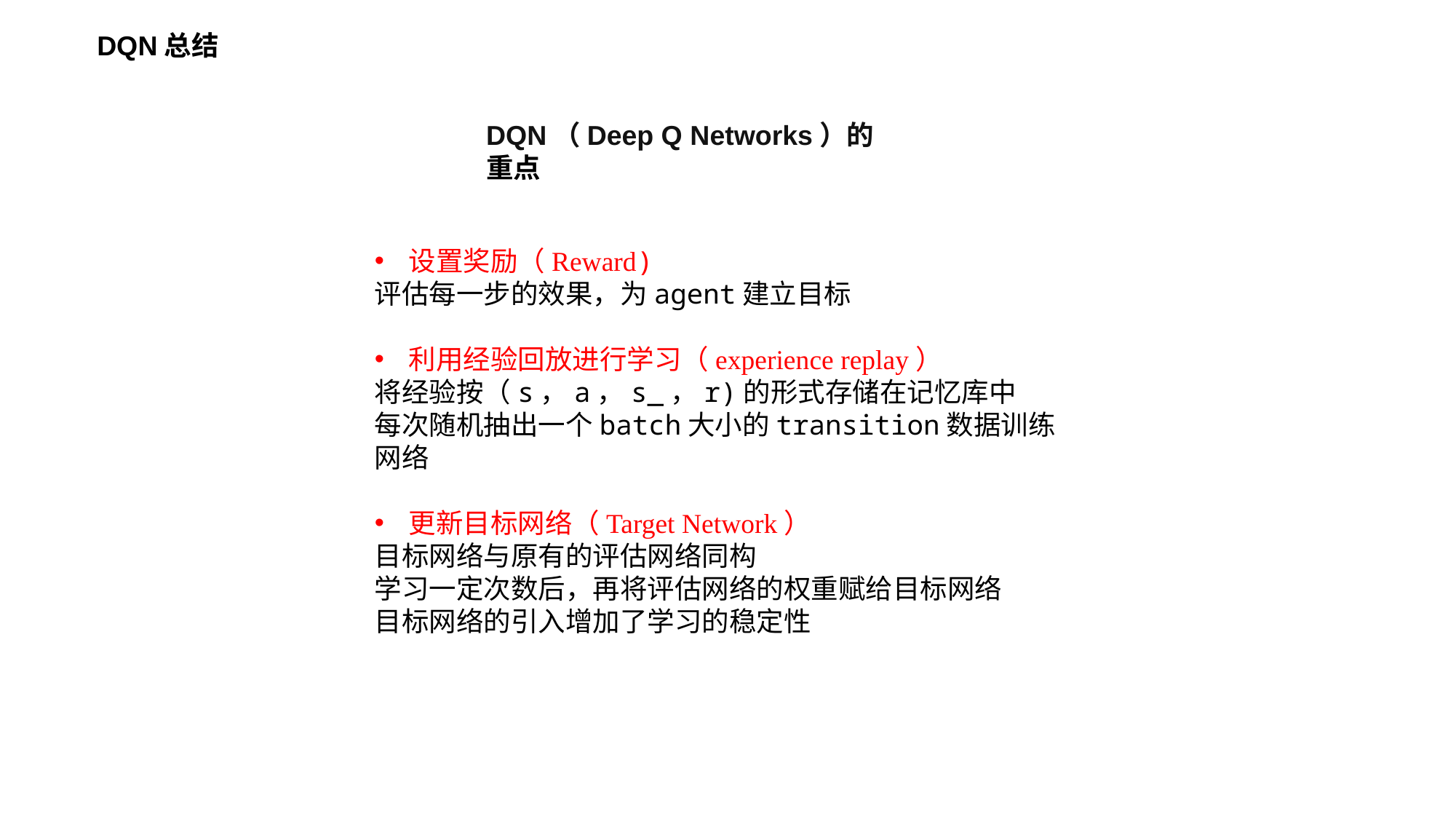

DQN总结
DQN（Deep Q Networks）的重点
设置奖励（Reward)
评估每一步的效果，为agent建立目标

利用经验回放进行学习（experience replay）
将经验按（s，a，s_，r)的形式存储在记忆库中
每次随机抽出一个batch大小的transition数据训练网络

更新目标网络（Target Network）
目标网络与原有的评估网络同构
学习一定次数后，再将评估网络的权重赋给目标网络
目标网络的引入增加了学习的稳定性